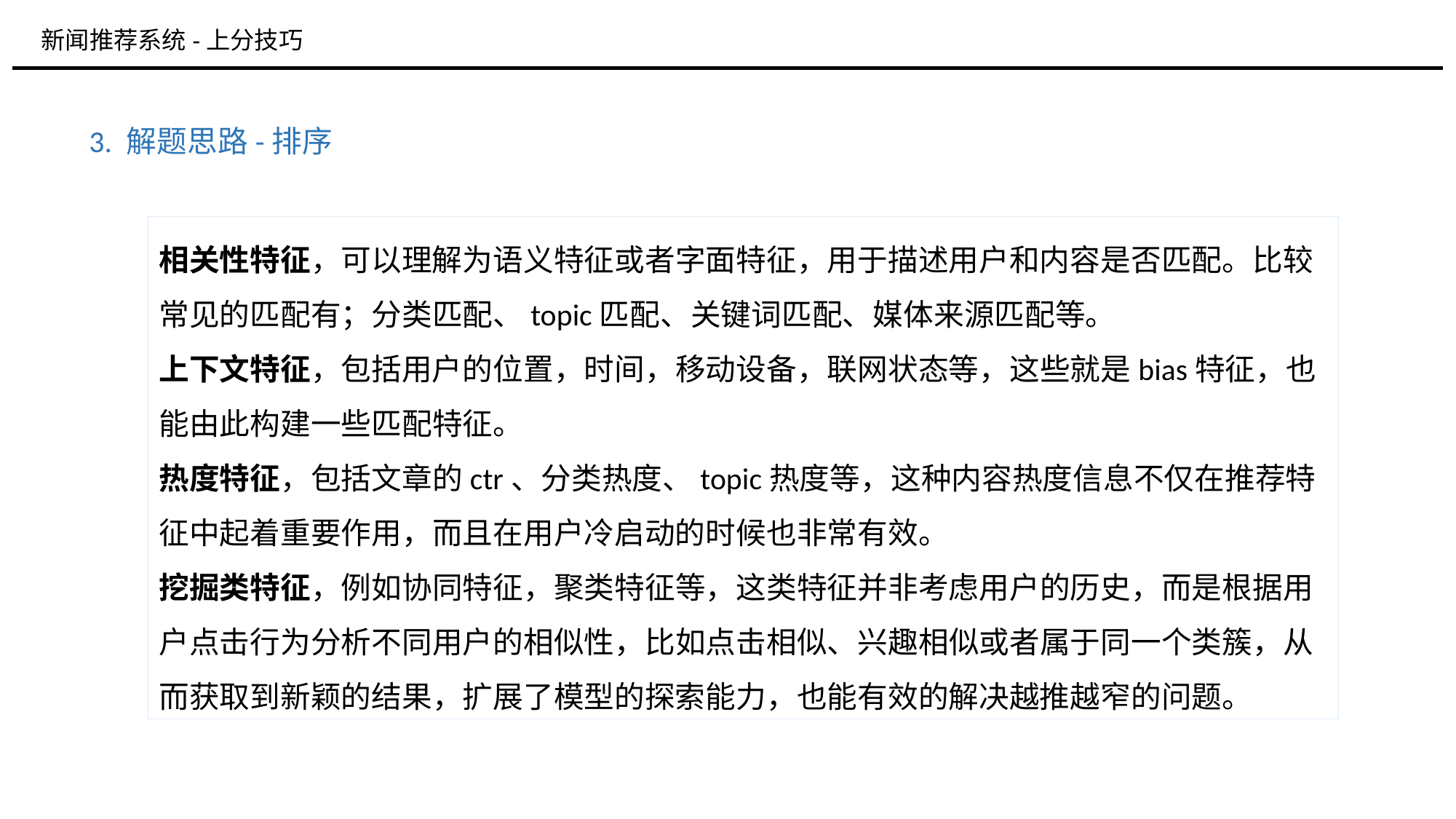

新闻推荐系统-上分技巧
3. 解题思路-排序
相关性特征，可以理解为语义特征或者字面特征，用于描述用户和内容是否匹配。比较常见的匹配有；分类匹配、topic匹配、关键词匹配、媒体来源匹配等。
上下文特征，包括用户的位置，时间，移动设备，联网状态等，这些就是bias特征，也能由此构建一些匹配特征。
热度特征，包括文章的ctr、分类热度、topic热度等，这种内容热度信息不仅在推荐特征中起着重要作用，而且在用户冷启动的时候也非常有效。
挖掘类特征，例如协同特征，聚类特征等，这类特征并非考虑用户的历史，而是根据用户点击行为分析不同用户的相似性，比如点击相似、兴趣相似或者属于同一个类簇，从而获取到新颖的结果，扩展了模型的探索能力，也能有效的解决越推越窄的问题。